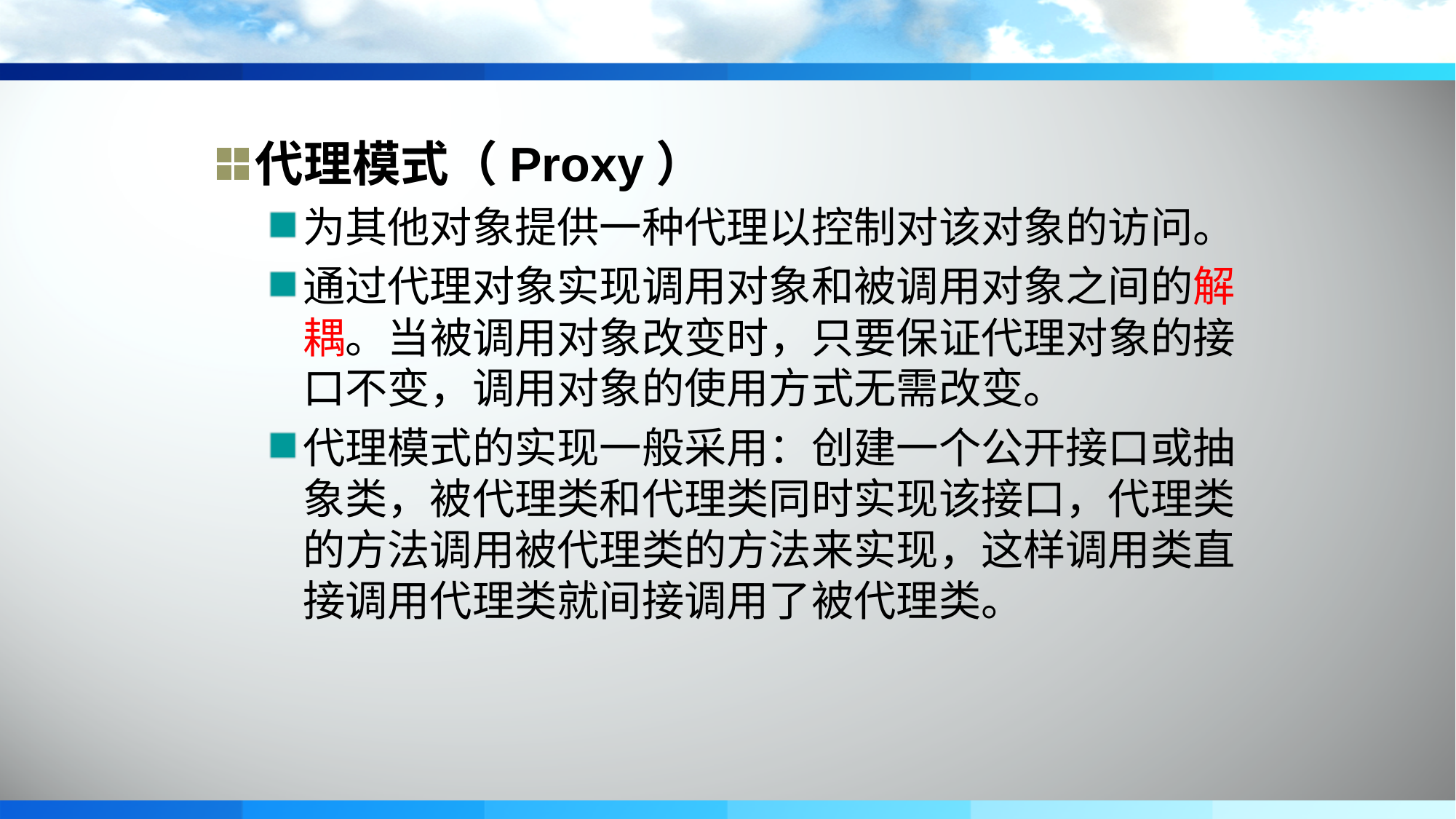

代理模式（Proxy）
为其他对象提供一种代理以控制对该对象的访问。
通过代理对象实现调用对象和被调用对象之间的解耦。当被调用对象改变时，只要保证代理对象的接口不变，调用对象的使用方式无需改变。
代理模式的实现一般采用：创建一个公开接口或抽象类，被代理类和代理类同时实现该接口，代理类的方法调用被代理类的方法来实现，这样调用类直接调用代理类就间接调用了被代理类。